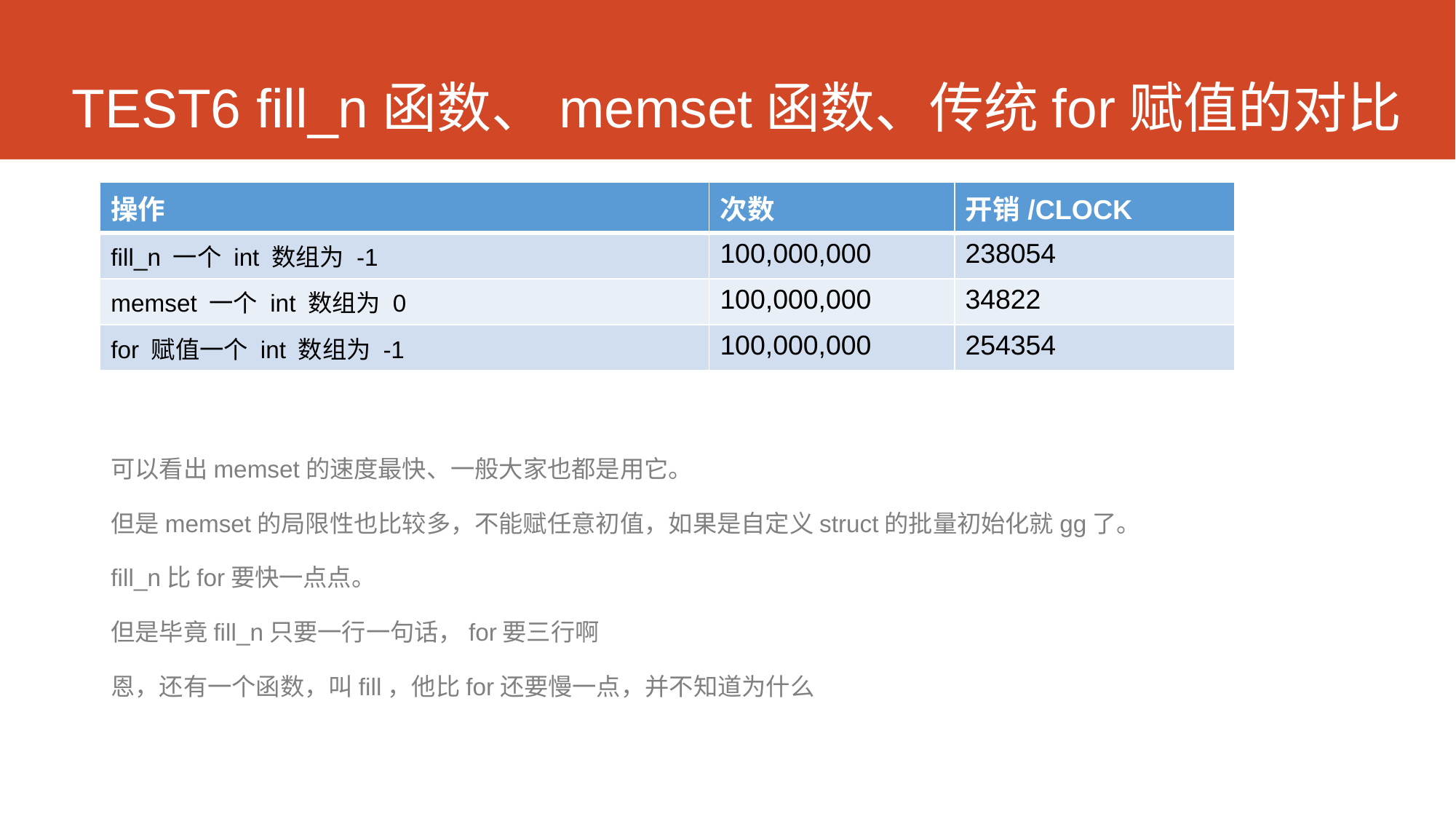

# TEST6 fill_n函数、memset函数、传统for赋值的对比
| 操作 | 次数 | 开销/CLOCK |
| --- | --- | --- |
| fill\_n 一个 int 数组为 -1 | 100,000,000 | 238054 |
| memset 一个 int 数组为 0 | 100,000,000 | 34822 |
| for 赋值一个 int 数组为 -1 | 100,000,000 | 254354 |
可以看出memset的速度最快、一般大家也都是用它。
但是memset的局限性也比较多，不能赋任意初值，如果是自定义struct的批量初始化就gg了。
fill_n比for要快一点点。
但是毕竟fill_n只要一行一句话，for要三行啊
恩，还有一个函数，叫fill，他比for还要慢一点，并不知道为什么